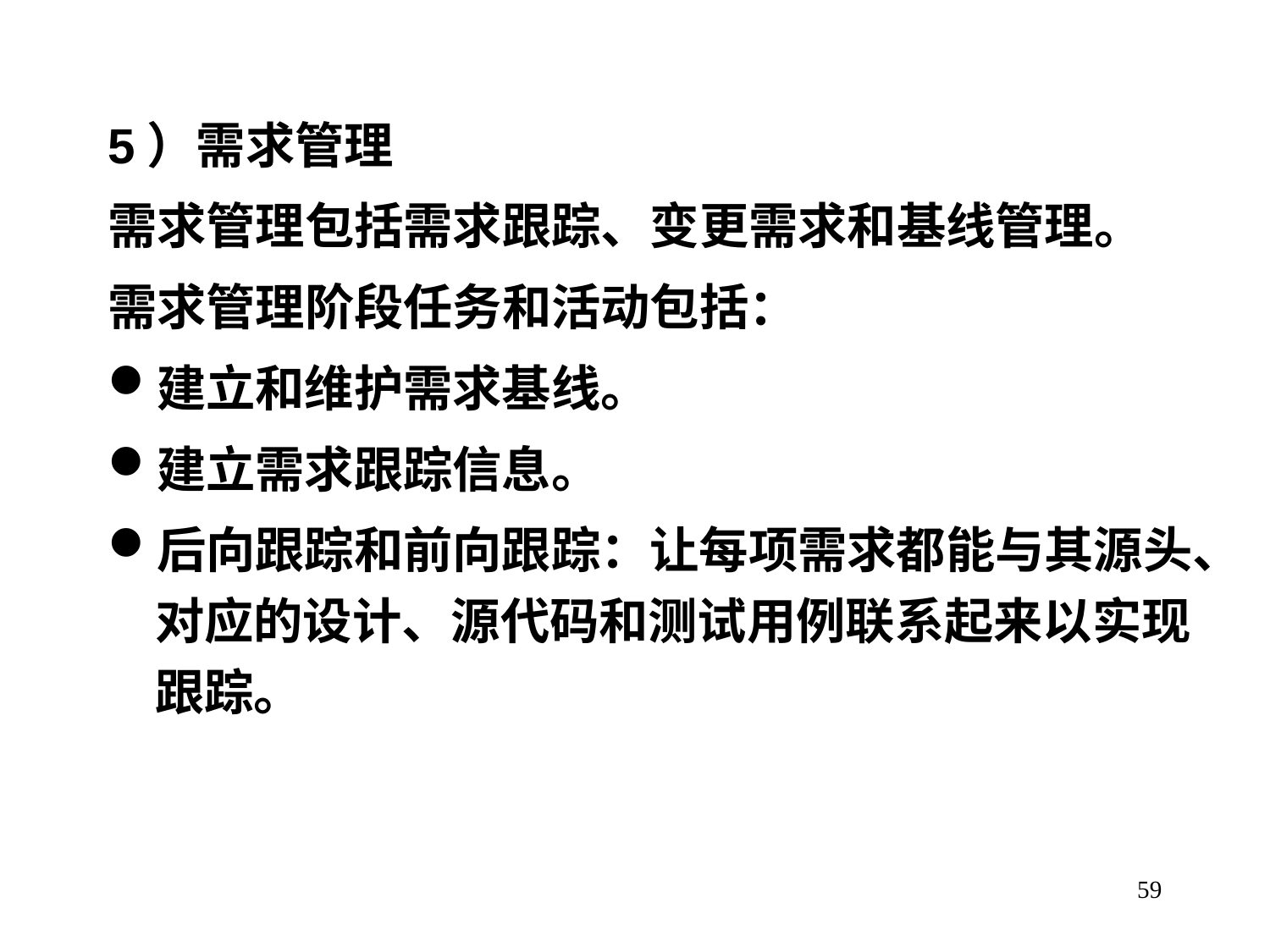

# 5）需求管理
需求管理包括需求跟踪、变更需求和基线管理。
需求管理阶段任务和活动包括：
建立和维护需求基线。
建立需求跟踪信息。
后向跟踪和前向跟踪：让每项需求都能与其源头、对应的设计、源代码和测试用例联系起来以实现跟踪。

59